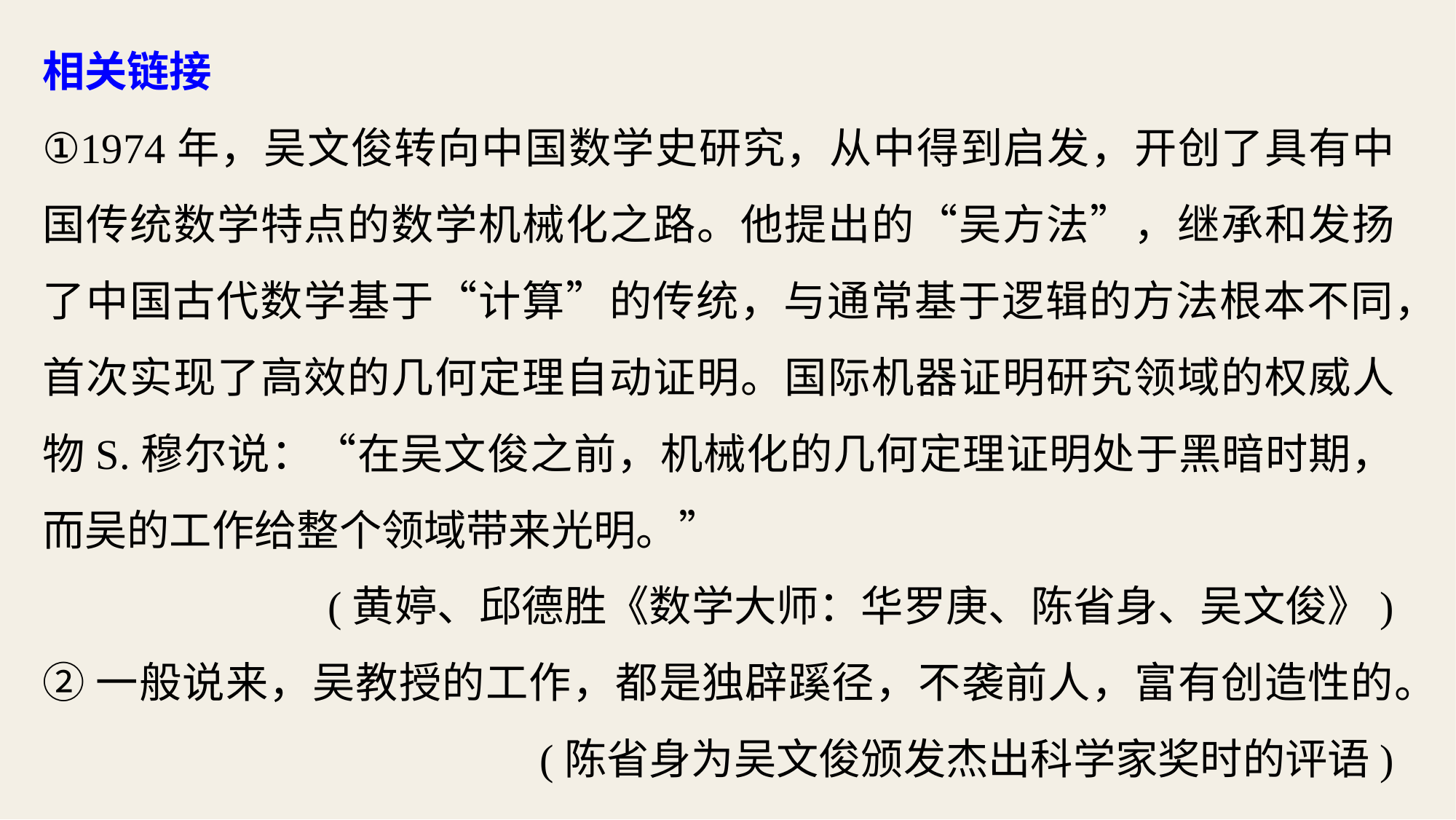

相关链接
①1974年，吴文俊转向中国数学史研究，从中得到启发，开创了具有中国传统数学特点的数学机械化之路。他提出的“吴方法”，继承和发扬了中国古代数学基于“计算”的传统，与通常基于逻辑的方法根本不同，首次实现了高效的几何定理自动证明。国际机器证明研究领域的权威人物S.穆尔说：“在吴文俊之前，机械化的几何定理证明处于黑暗时期，而吴的工作给整个领域带来光明。”
(黄婷、邱德胜《数学大师：华罗庚、陈省身、吴文俊》)
②一般说来，吴教授的工作，都是独辟蹊径，不袭前人，富有创造性的。
(陈省身为吴文俊颁发杰出科学家奖时的评语)